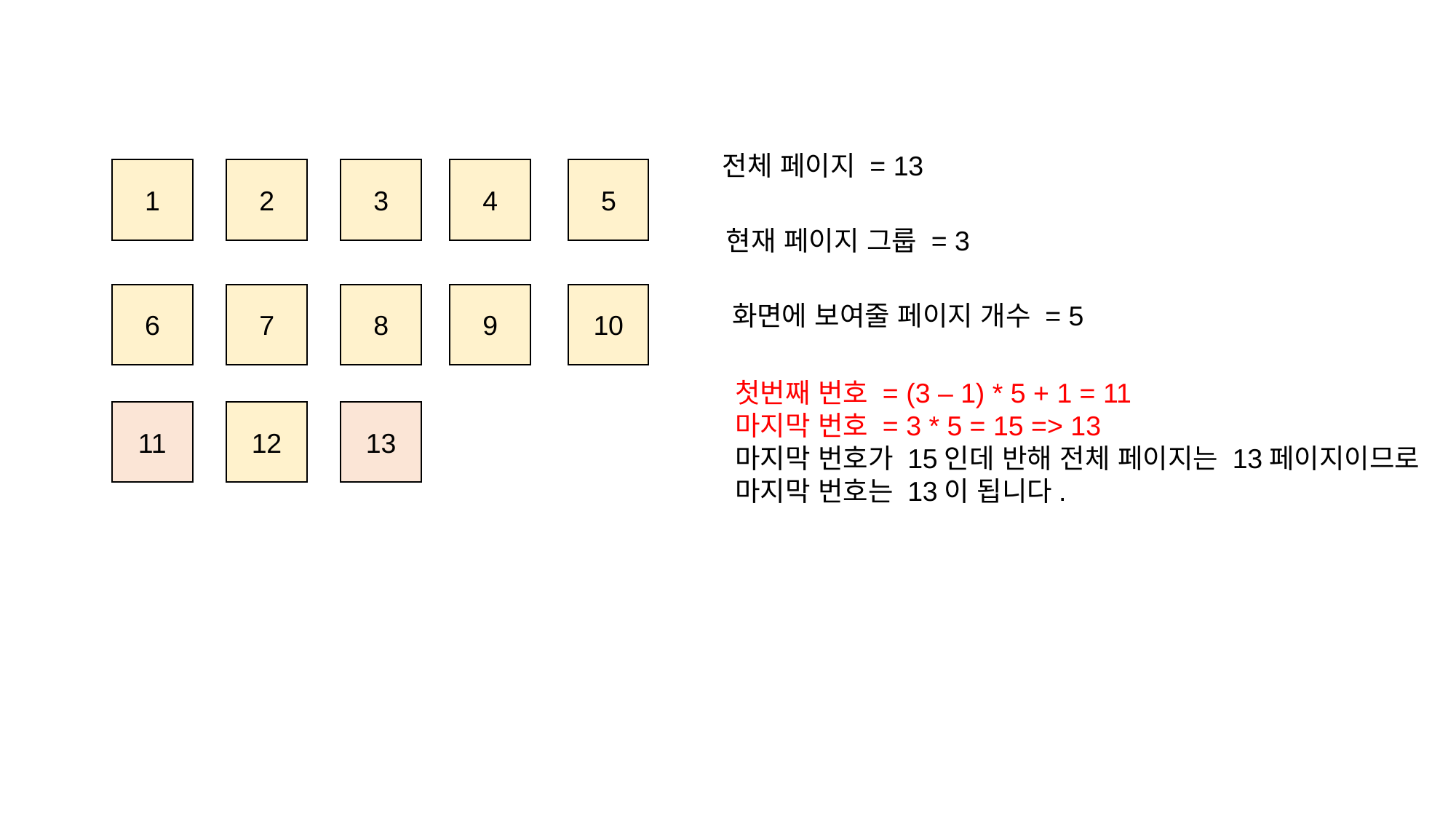

전체 페이지 = 13
1
2
3
4
5
현재 페이지 그룹 = 3
6
7
8
9
10
화면에 보여줄 페이지 개수 = 5
첫번째 번호 = (3 – 1) * 5 + 1 = 11
마지막 번호 = 3 * 5 = 15 => 13
마지막 번호가 15인데 반해 전체 페이지는 13페이지이므로
마지막 번호는 13이 됩니다.
11
12
13